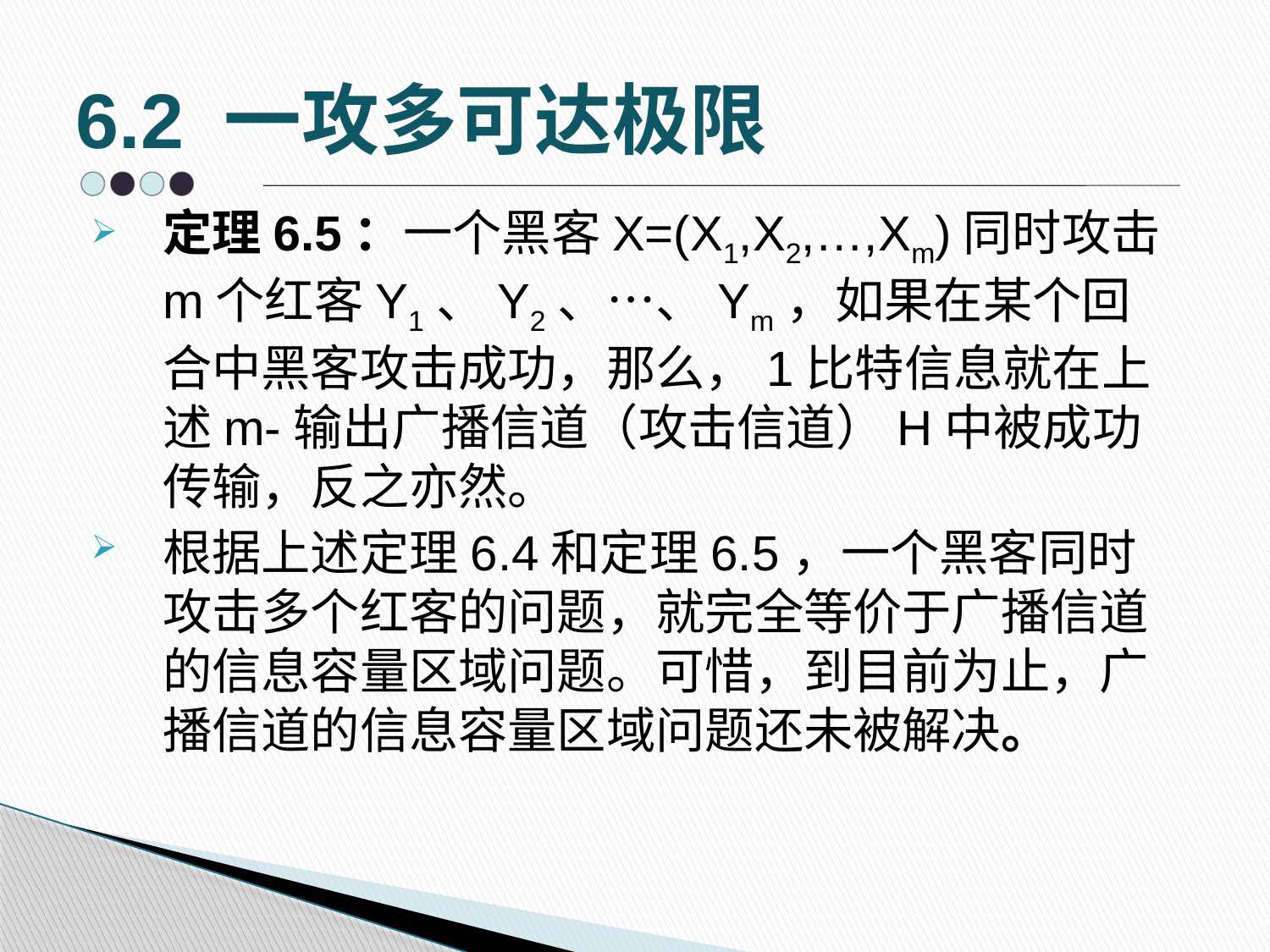

# 6.2 一攻多可达极限

定理6.5：一个黑客X=(X1,X2,…,Xm)同时攻击m个红客Y1、Y2、…、Ym，如果在某个回合中黑客攻击成功，那么，1比特信息就在上述m-输出广播信道（攻击信道）H中被成功传输，反之亦然。
根据上述定理6.4和定理6.5，一个黑客同时攻击多个红客的问题，就完全等价于广播信道的信息容量区域问题。可惜，到目前为止，广播信道的信息容量区域问题还未被解决。